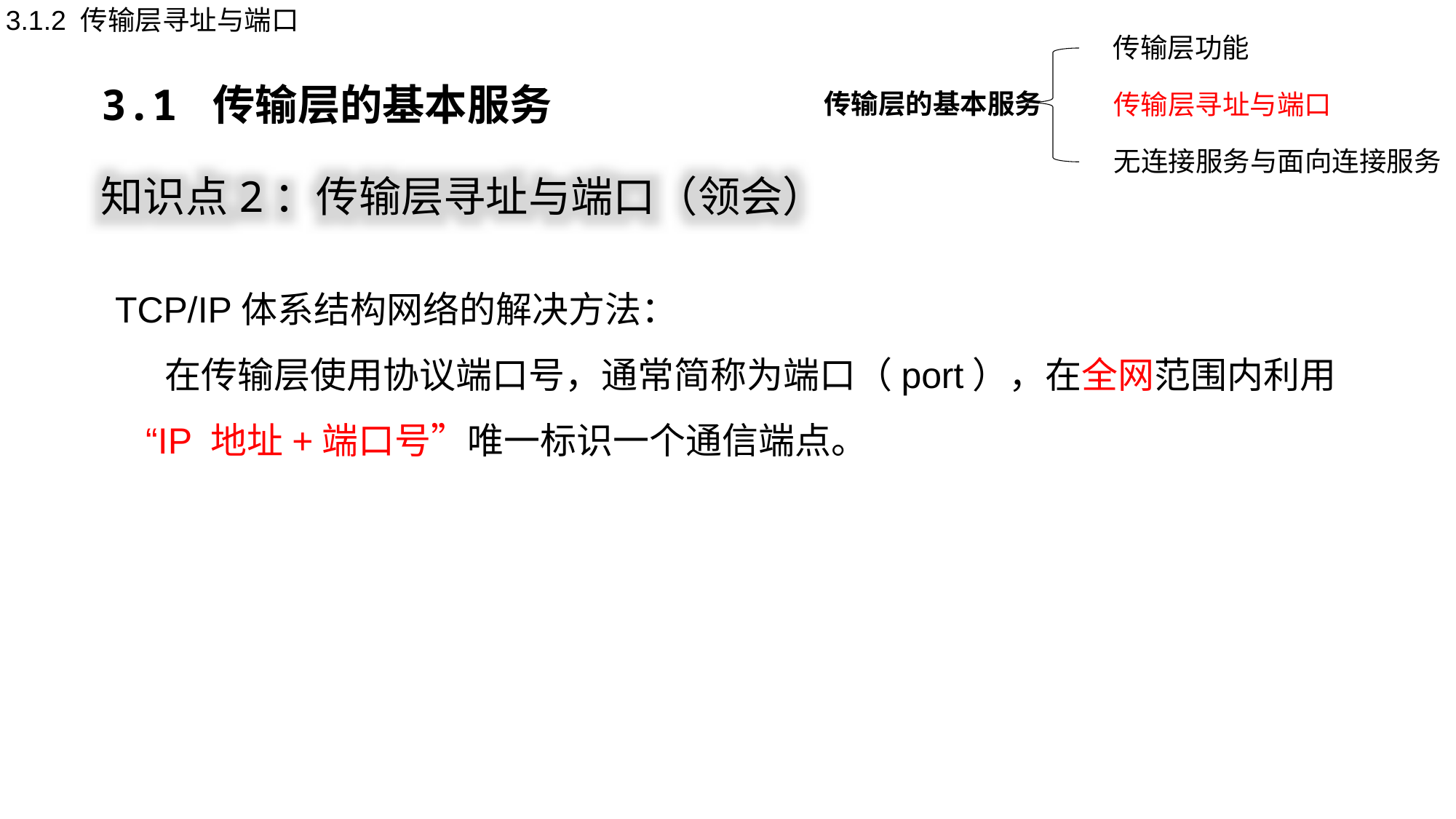

3.1.2 传输层寻址与端口
传输层功能

传输层的基本服务
传输层寻址与端口
无连接服务与面向连接服务
3.1 传输层的基本服务
知识点2：传输层寻址与端口（领会）
TCP/IP体系结构网络的解决方法：
     在传输层使用协议端口号，通常简称为端口（port），在全网范围内利用
   “IP 地址+端口号”唯一标识一个通信端点。